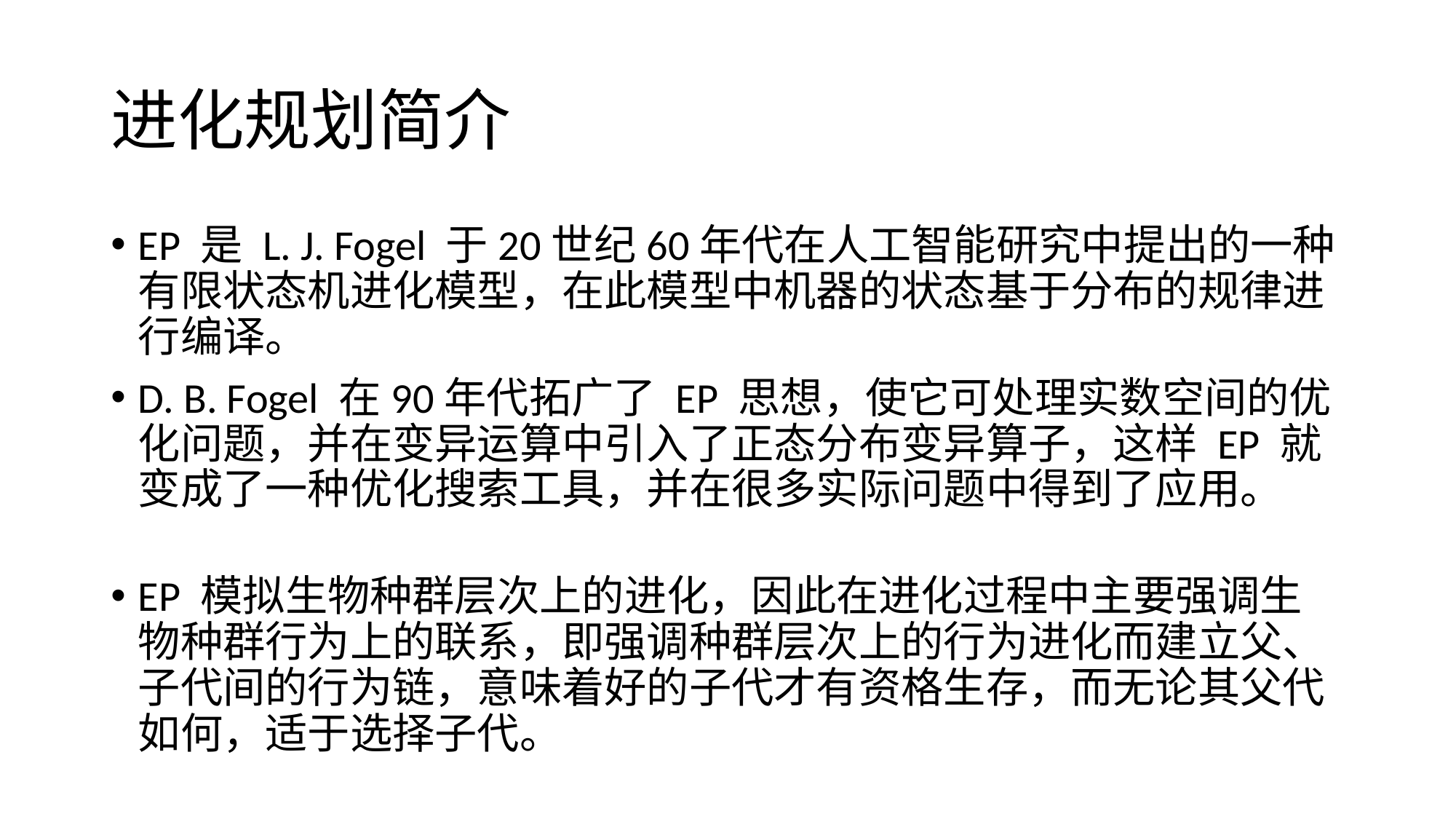

# 进化规划简介
EP 是 L. J. Fogel 于20世纪60年代在人工智能研究中提出的一种有限状态机进化模型，在此模型中机器的状态基于分布的规律进行编译。
D. B. Fogel 在90年代拓广了 EP 思想，使它可处理实数空间的优化问题，并在变异运算中引入了正态分布变异算子，这样 EP 就变成了一种优化搜索工具，并在很多实际问题中得到了应用。
EP 模拟生物种群层次上的进化，因此在进化过程中主要强调生物种群行为上的联系，即强调种群层次上的行为进化而建立父、子代间的行为链，意味着好的子代才有资格生存，而无论其父代如何，适于选择子代。